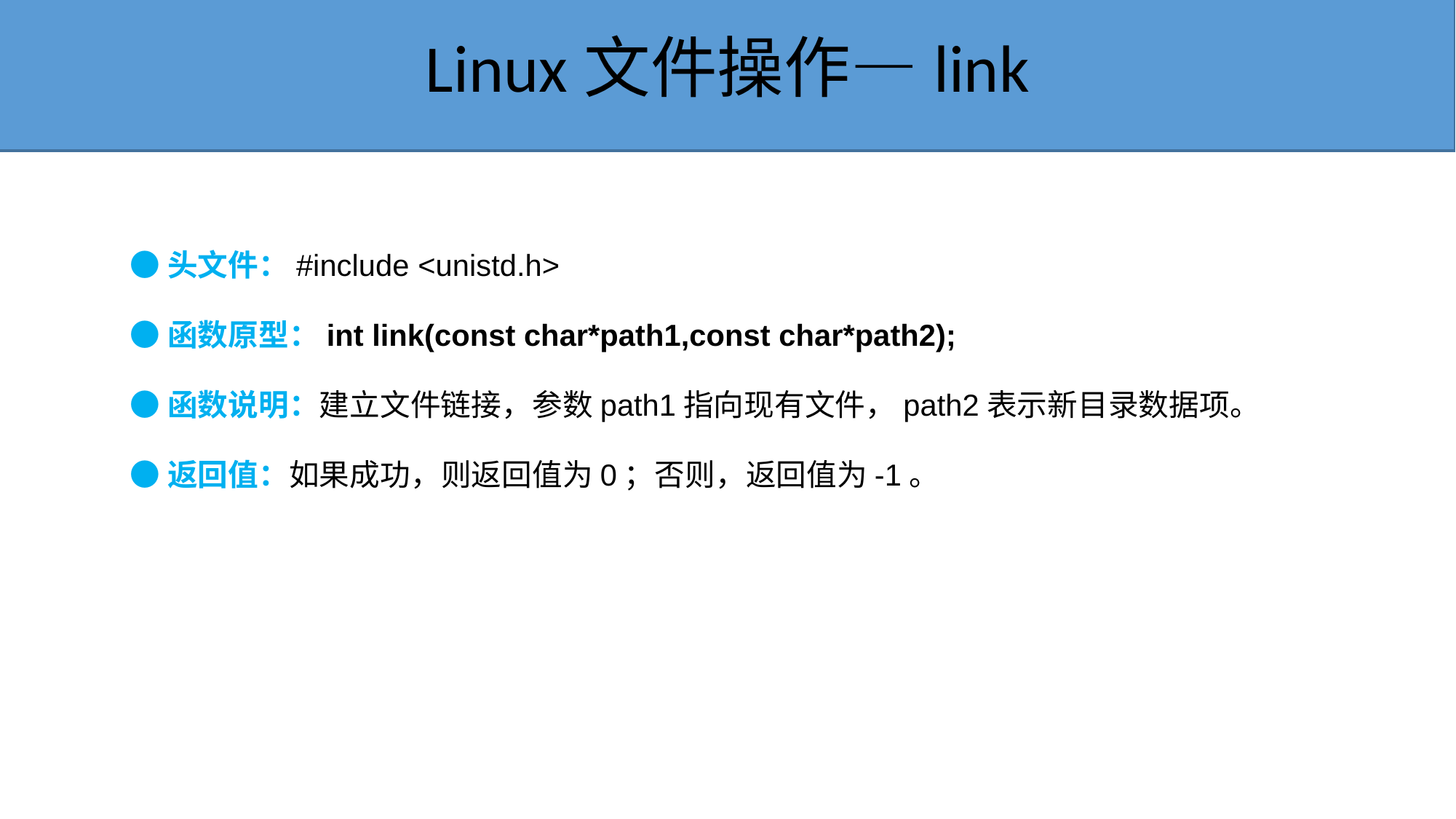

Linux文件操作—link

●头文件：#include <unistd.h>
●函数原型：int link(const char*path1,const char*path2);
●函数说明：建立文件链接，参数path1指向现有文件，path2表示新目录数据项。
●返回值：如果成功，则返回值为0；否则，返回值为-1。